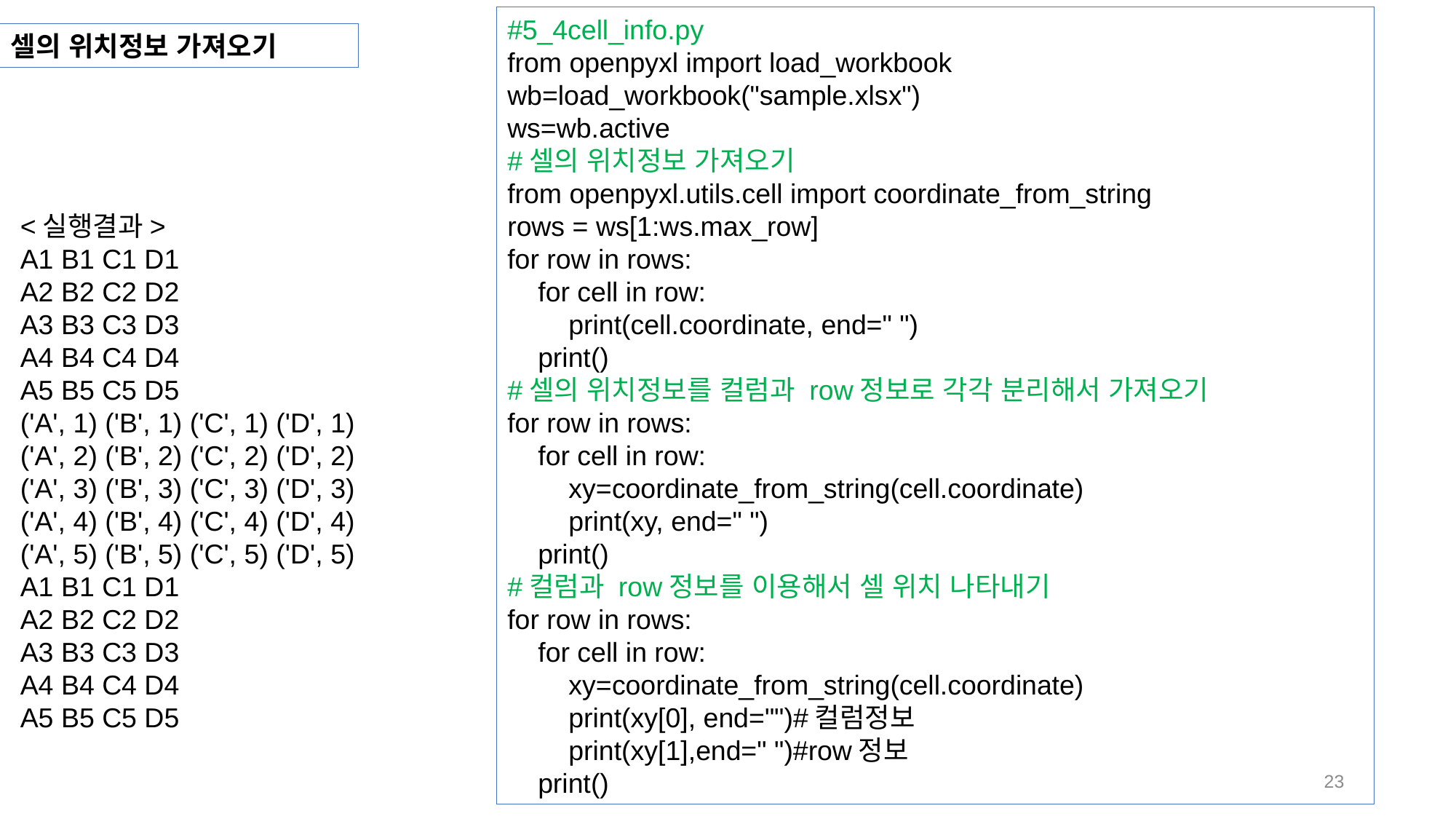

#5_4cell_info.py
from openpyxl import load_workbook
wb=load_workbook("sample.xlsx")
ws=wb.active
#셀의 위치정보 가져오기
from openpyxl.utils.cell import coordinate_from_string
rows = ws[1:ws.max_row]
for row in rows:
    for cell in row:
        print(cell.coordinate, end=" ")
    print()
#셀의 위치정보를 컬럼과 row정보로 각각 분리해서 가져오기
for row in rows:
    for cell in row:
        xy=coordinate_from_string(cell.coordinate)
        print(xy, end=" ")
    print()
#컬럼과 row정보를 이용해서 셀 위치 나타내기
for row in rows:
    for cell in row:
        xy=coordinate_from_string(cell.coordinate)
        print(xy[0], end="")#컬럼정보
        print(xy[1],end=" ")#row정보
    print()
셀의 위치정보 가져오기
<실행결과>
A1 B1 C1 D1
A2 B2 C2 D2
A3 B3 C3 D3
A4 B4 C4 D4
A5 B5 C5 D5
('A', 1) ('B', 1) ('C', 1) ('D', 1)
('A', 2) ('B', 2) ('C', 2) ('D', 2)
('A', 3) ('B', 3) ('C', 3) ('D', 3)
('A', 4) ('B', 4) ('C', 4) ('D', 4)
('A', 5) ('B', 5) ('C', 5) ('D', 5)
A1 B1 C1 D1
A2 B2 C2 D2
A3 B3 C3 D3
A4 B4 C4 D4
A5 B5 C5 D5
23